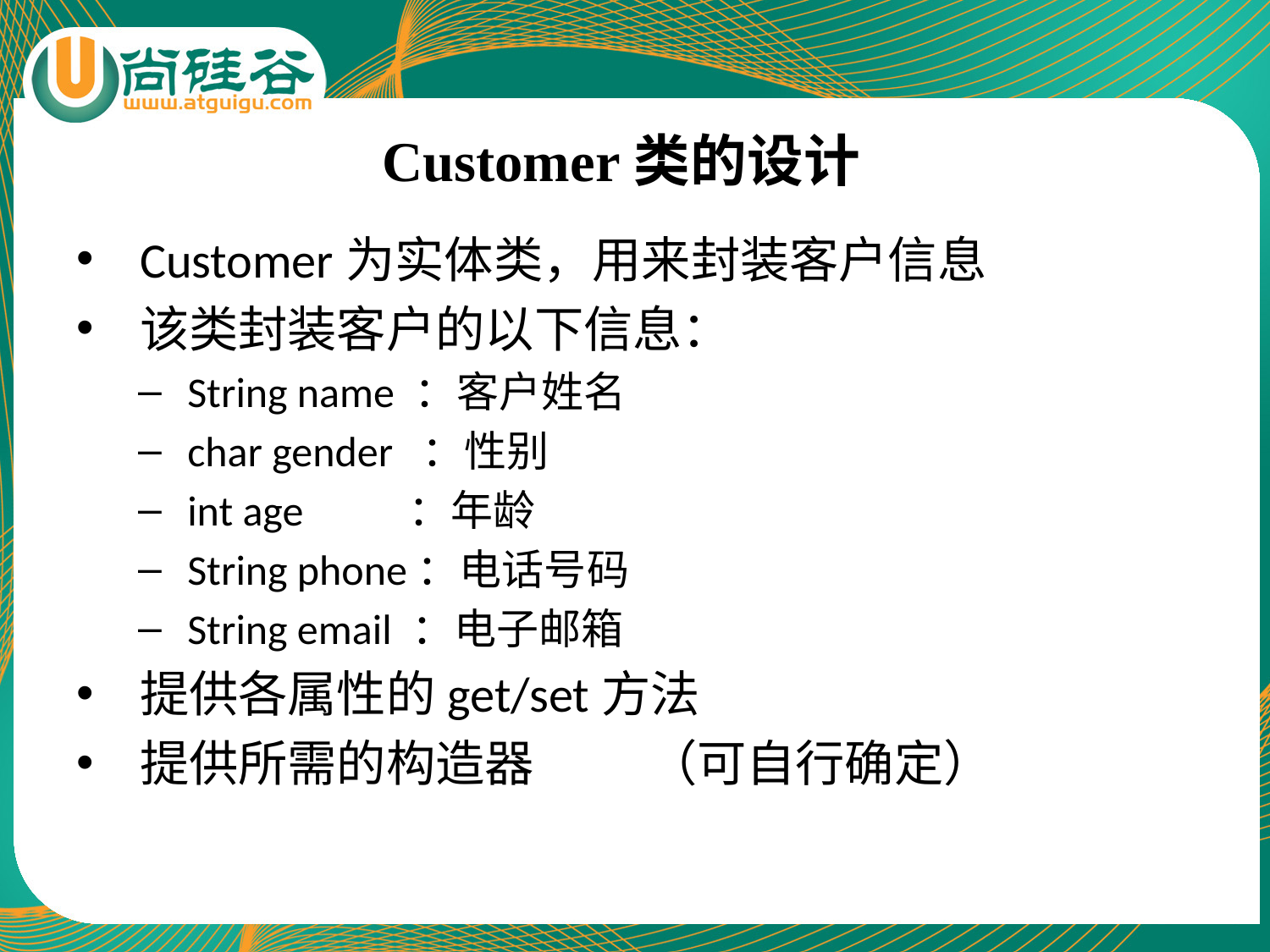

# Customer类的设计
Customer为实体类，用来封装客户信息
该类封装客户的以下信息：
String name ：客户姓名
char gender  ：性别
int age          ：年龄
String phone：电话号码
String email ：电子邮箱
提供各属性的get/set方法
提供所需的构造器	（可自行确定）